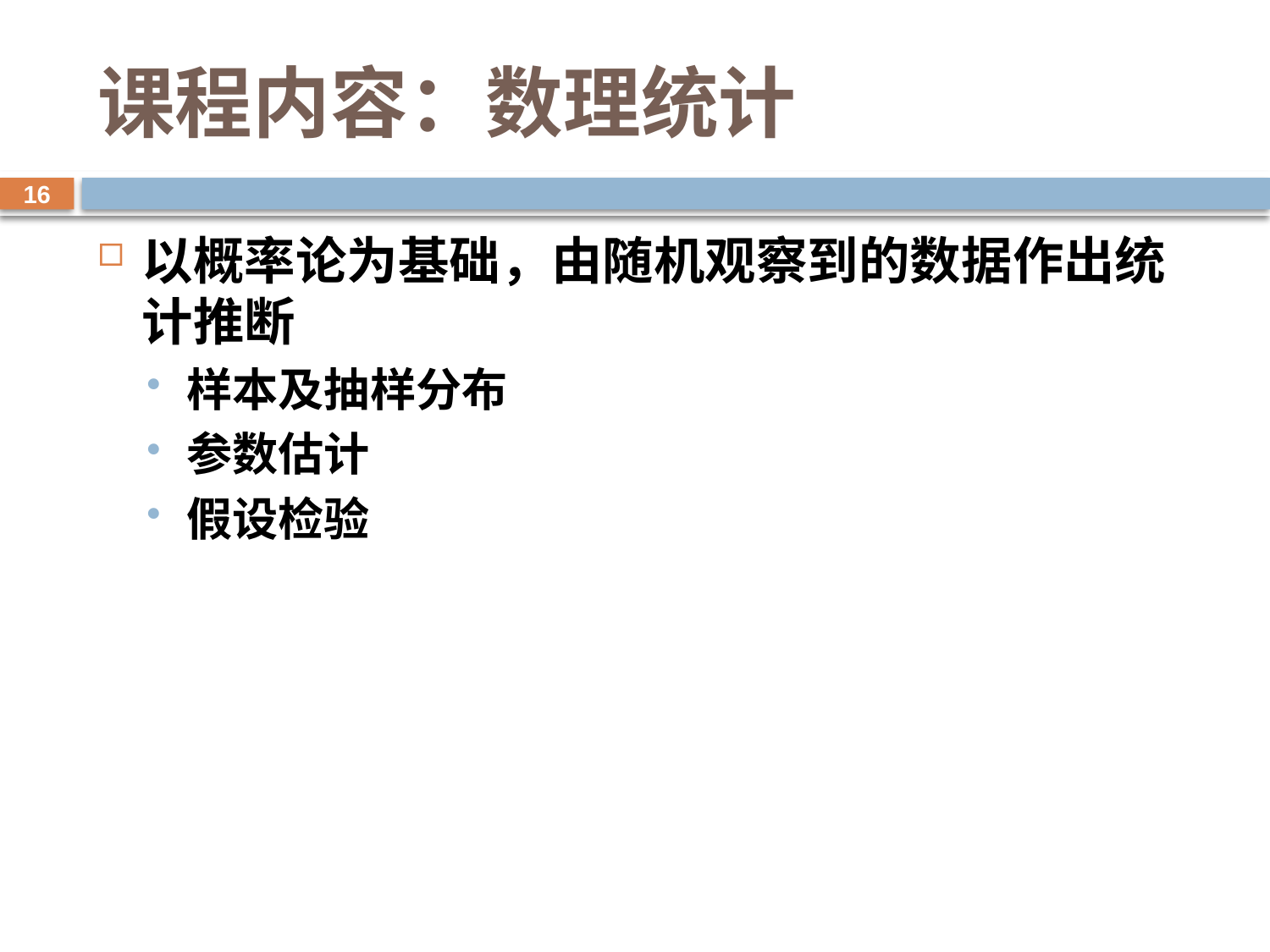

# 课程内容：数理统计
16
以概率论为基础，由随机观察到的数据作出统计推断
样本及抽样分布
参数估计
假设检验